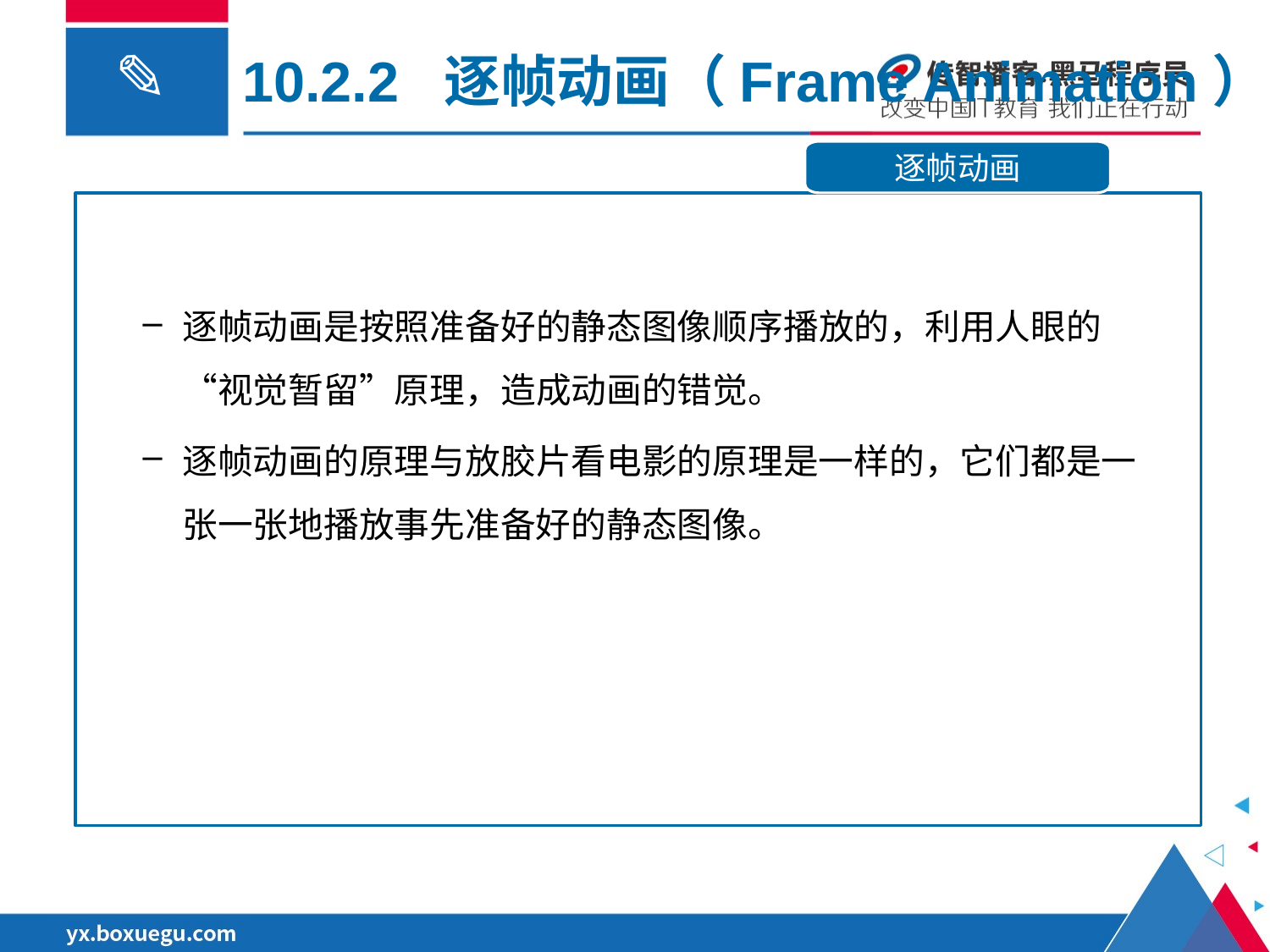

10.2.2  逐帧动画（Frame Animation）

逐帧动画

逐帧动画是按照准备好的静态图像顺序播放的，利用人眼的“视觉暂留”原理，造成动画的错觉。
逐帧动画的原理与放胶片看电影的原理是一样的，它们都是一张一张地播放事先准备好的静态图像。